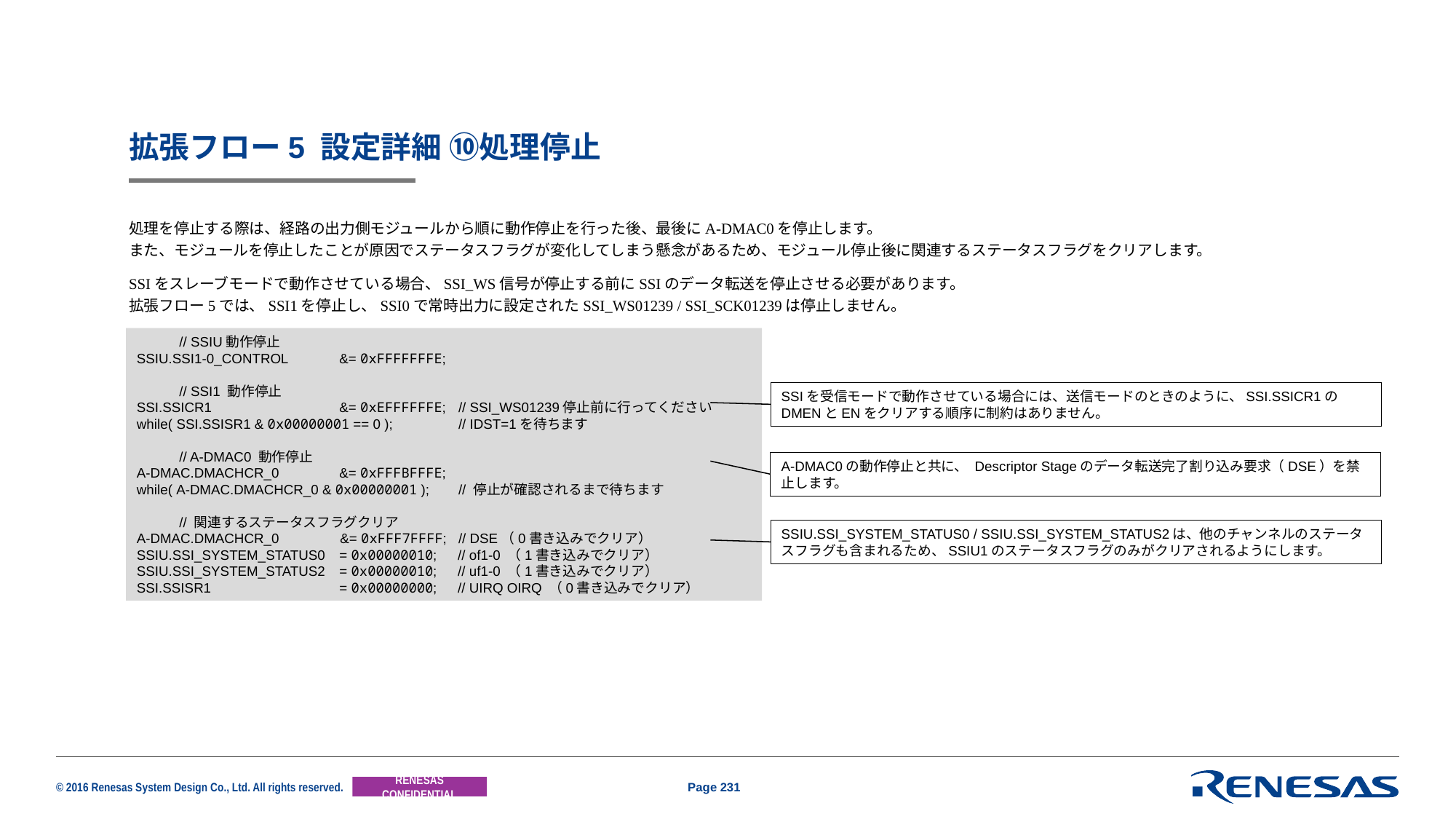

# 拡張フロー5 設定詳細 ⑩処理停止
処理を停止する際は、経路の出力側モジュールから順に動作停止を行った後、最後にA-DMAC0を停止します。
また、モジュールを停止したことが原因でステータスフラグが変化してしまう懸念があるため、モジュール停止後に関連するステータスフラグをクリアします。
SSIをスレーブモードで動作させている場合、SSI_WS信号が停止する前にSSIのデータ転送を停止させる必要があります。
拡張フロー5では、SSI1を停止し、SSI0で常時出力に設定されたSSI_WS01239 / SSI_SCK01239は停止しません。

	// SSIU動作停止
SSIU.SSI1-0_CONTROL	&= 0xFFFFFFFE;

	// SSI1 動作停止
SSI.SSICR1	&= 0xEFFFFFFE;	// SSI_WS01239停止前に行ってください
while( SSI.SSISR1 & 0x00000001 == 0 );	// IDST=1を待ちます

	// A-DMAC0 動作停止
A-DMAC.DMACHCR_0 	&= 0xFFFBFFFE;
while( A-DMAC.DMACHCR_0 & 0x00000001 );	// 停止が確認されるまで待ちます

	// 関連するステータスフラグクリア
A-DMAC.DMACHCR_0	&= 0xFFF7FFFF;	// DSE（0書き込みでクリア）
SSIU.SSI_SYSTEM_STATUS0	= 0x00000010;	// of1-0 （1書き込みでクリア）
SSIU.SSI_SYSTEM_STATUS2	= 0x00000010;	// uf1-0 （1書き込みでクリア）
SSI.SSISR1 	= 0x00000000;	// UIRQ OIRQ （0書き込みでクリア）
SSIを受信モードで動作させている場合には、送信モードのときのように、SSI.SSICR1のDMENとENをクリアする順序に制約はありません。
A-DMAC0の動作停止と共に、 Descriptor Stageのデータ転送完了割り込み要求（DSE）を禁止します。
SSIU.SSI_SYSTEM_STATUS0 / SSIU.SSI_SYSTEM_STATUS2は、他のチャンネルのステータスフラグも含まれるため、SSIU1のステータスフラグのみがクリアされるようにします。
Page 231